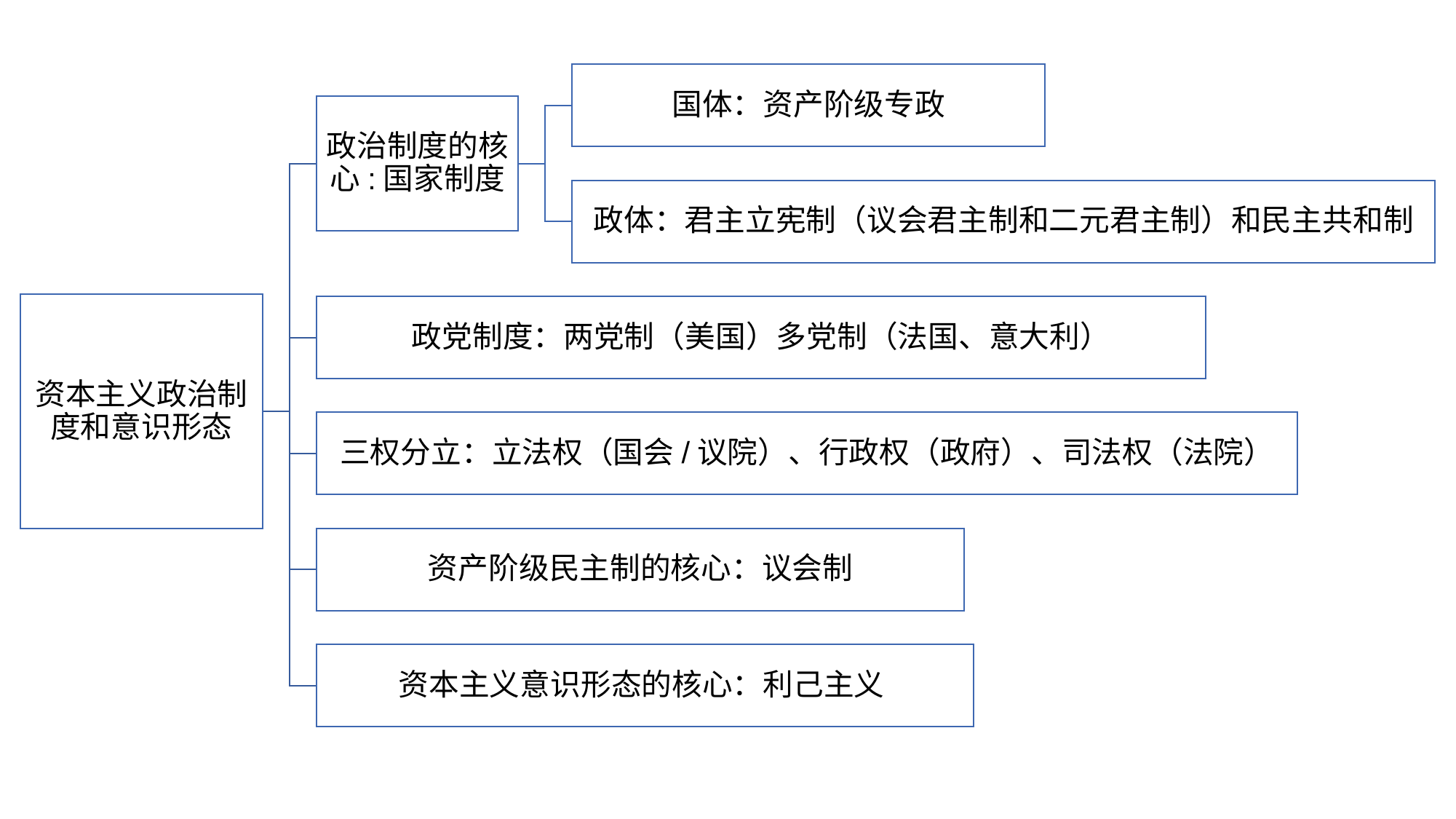

资本主义政治制度和意识形态
政治制度的核心:国家制度
国体：资产阶级专政
政体：君主立宪制（议会君主制和二元君主制）和民主共和制
政党制度：两党制（美国）多党制（法国、意大利）
三权分立：立法权（国会/议院）、行政权（政府）、司法权（法院）
资产阶级民主制的核心：议会制
资本主义意识形态的核心：利己主义